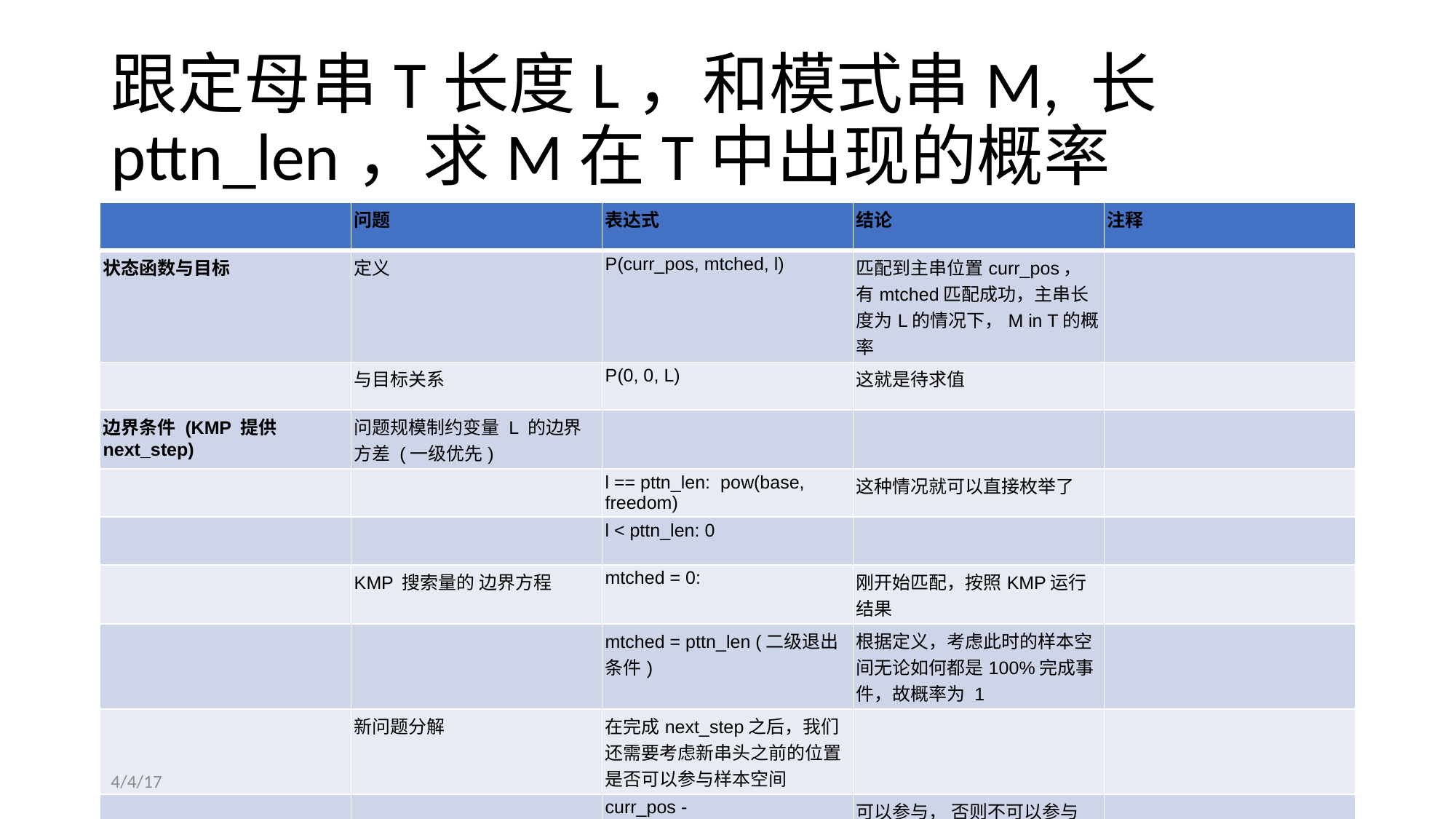

# 跟定母串T长度L，和模式串M, 长pttn_len，求M在T中出现的概率
|  | 问题 | 表达式 | 结论 | 注释 |
| --- | --- | --- | --- | --- |
| 状态函数与目标 | 定义 | P(curr\_pos, mtched, l) | 匹配到主串位置curr\_pos， 有mtched匹配成功，主串长度为L的情况下，M in T的概率 |  |
|  | 与目标关系 | P(0, 0, L) | 这就是待求值 |  |
| 边界条件 (KMP 提供 next\_step) | 问题规模制约变量 L 的边界方差 (一级优先) |  |  |  |
|  |  | l == pttn\_len:  pow(base, freedom) | 这种情况就可以直接枚举了 |  |
|  |  | l < pttn\_len: 0 |  |  |
|  | KMP 搜索量的 边界方程 | mtched = 0: | 刚开始匹配，按照KMP运行结果 |  |
|  |  | mtched = pttn\_len (二级退出条件) | 根据定义，考虑此时的样本空间无论如何都是100%完成事件，故概率为 1 |  |
|  | 新问题分解 | 在完成next\_step之后，我们还需要考虑新串头之前的位置是否可以参与样本空间 |  |  |
|  |  | curr\_pos - next\_step(mtched)>= pttn\_len | 可以参与， 否则不可以参与 |  |
4/4/17
王翼 yiak.wy@gmail.com All Rights Resevered